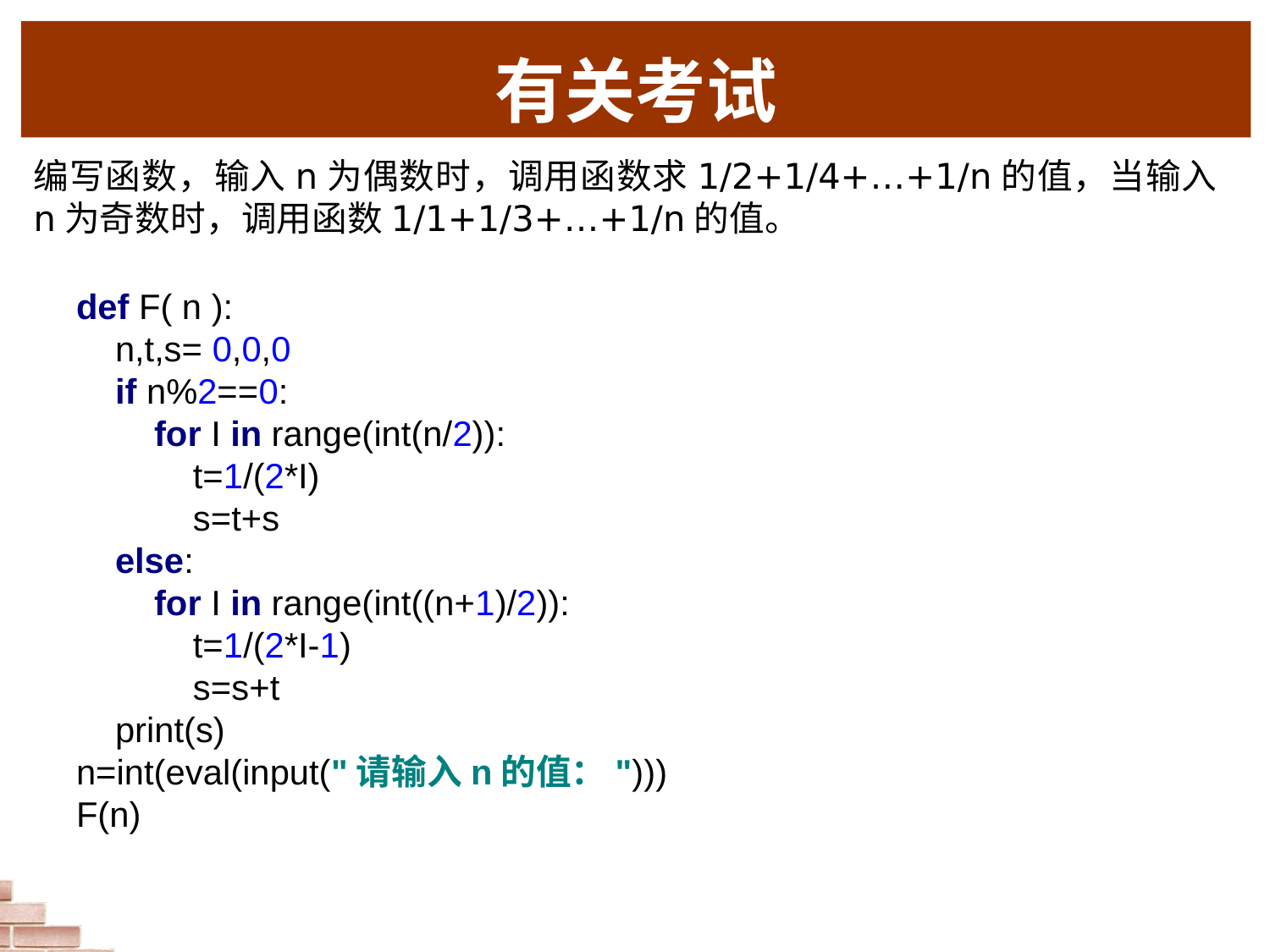

# 有关考试
编写函数，输入n为偶数时，调用函数求1/2+1/4+…+1/n的值，当输入n为奇数时，调用函数1/1+1/3+…+1/n的值。
def F( n ):
    n,t,s= 0,0,0
    if n%2==0:
        for I in range(int(n/2)):
            t=1/(2*I)
            s=t+s
    else:
        for I in range(int((n+1)/2)):
            t=1/(2*I-1)
            s=s+t
    print(s)
n=int(eval(input("请输入n的值：")))
F(n)